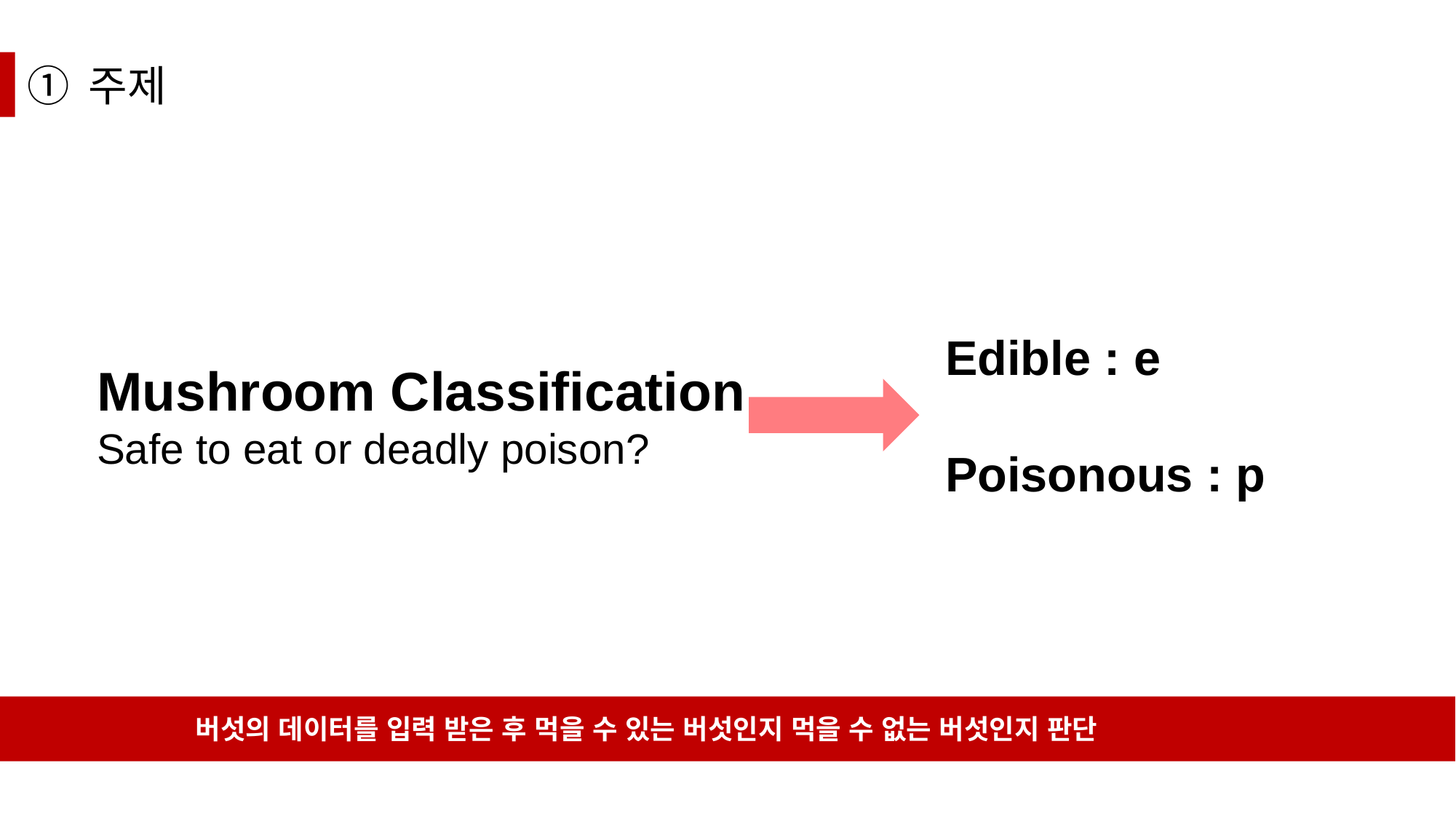

#1

주제
Edible : e

Poisonous : p
Mushroom Classification
Safe to eat or deadly poison?

버섯의 데이터를 입력 받은 후 먹을 수 있는 버섯인지 먹을 수 없는 버섯인지 판단